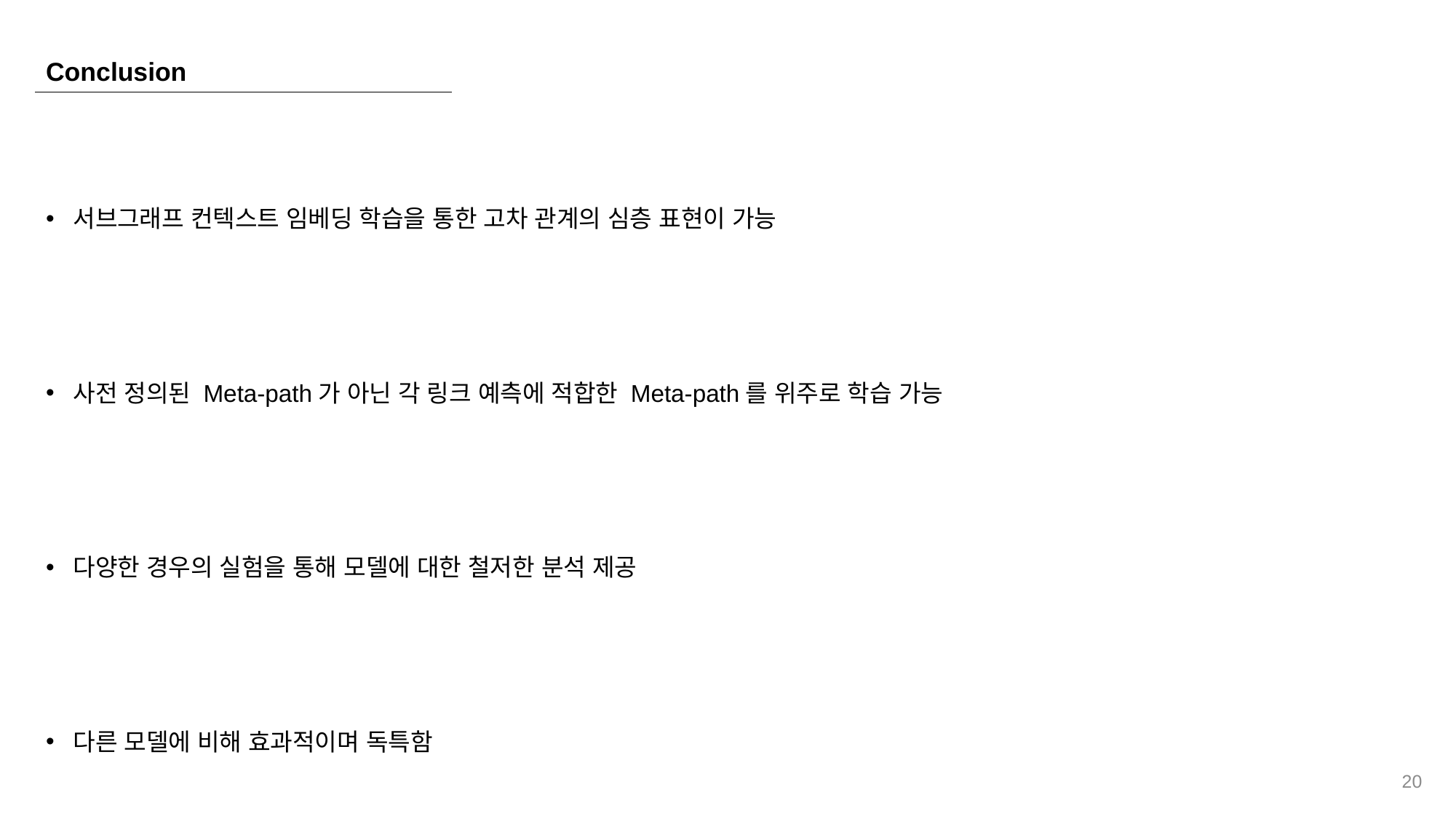

# Conclusion
서브그래프 컨텍스트 임베딩 학습을 통한 고차 관계의 심층 표현이 가능

사전 정의된 Meta-path가 아닌 각 링크 예측에 적합한 Meta-path를 위주로 학습 가능

다양한 경우의 실험을 통해 모델에 대한 철저한 분석 제공

다른 모델에 비해 효과적이며 독특함

20